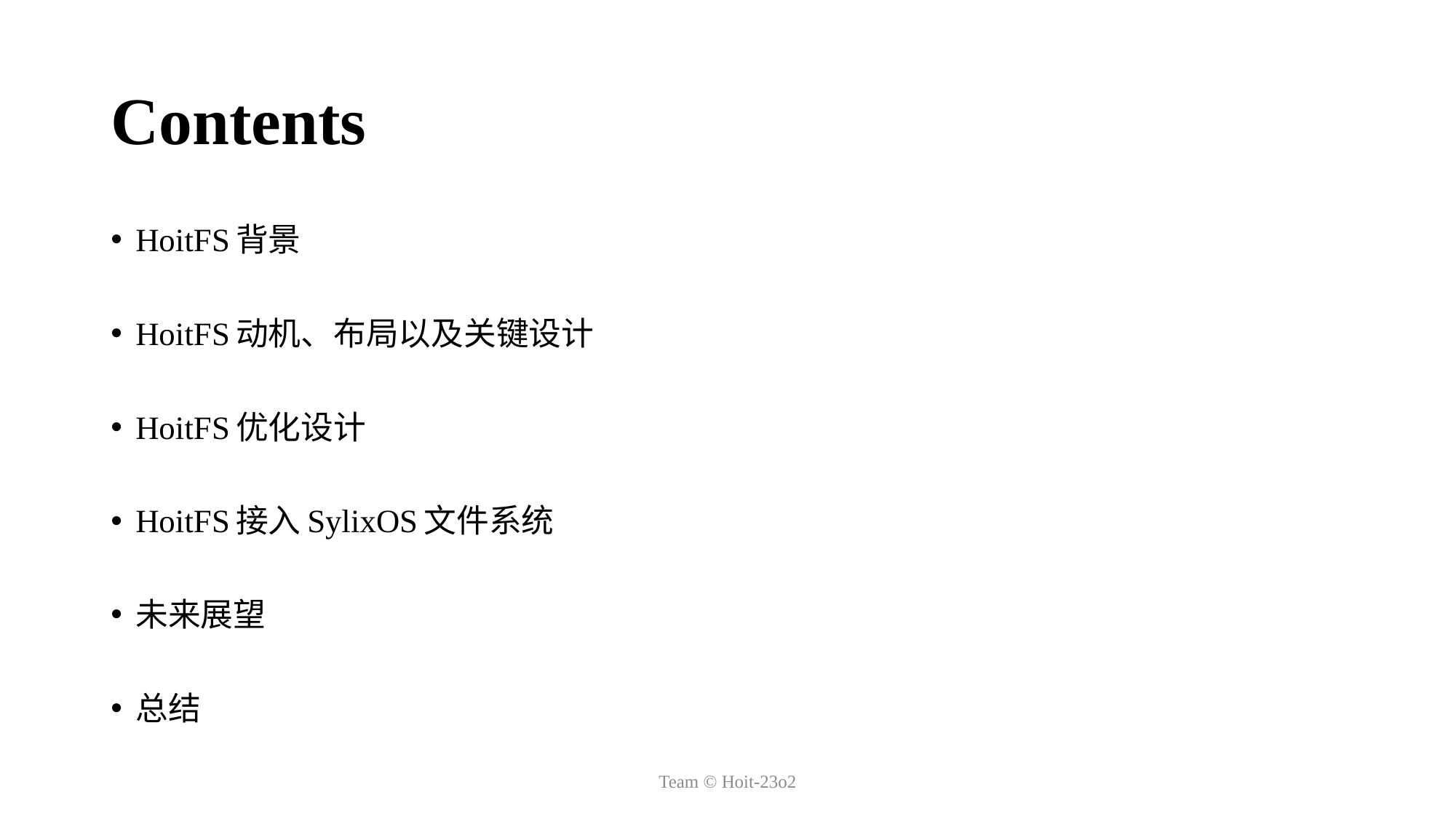

# Contents
HoitFS背景

HoitFS动机、布局以及关键设计

HoitFS优化设计

HoitFS接入SylixOS文件系统

未来展望

总结
Team © Hoit-23o2